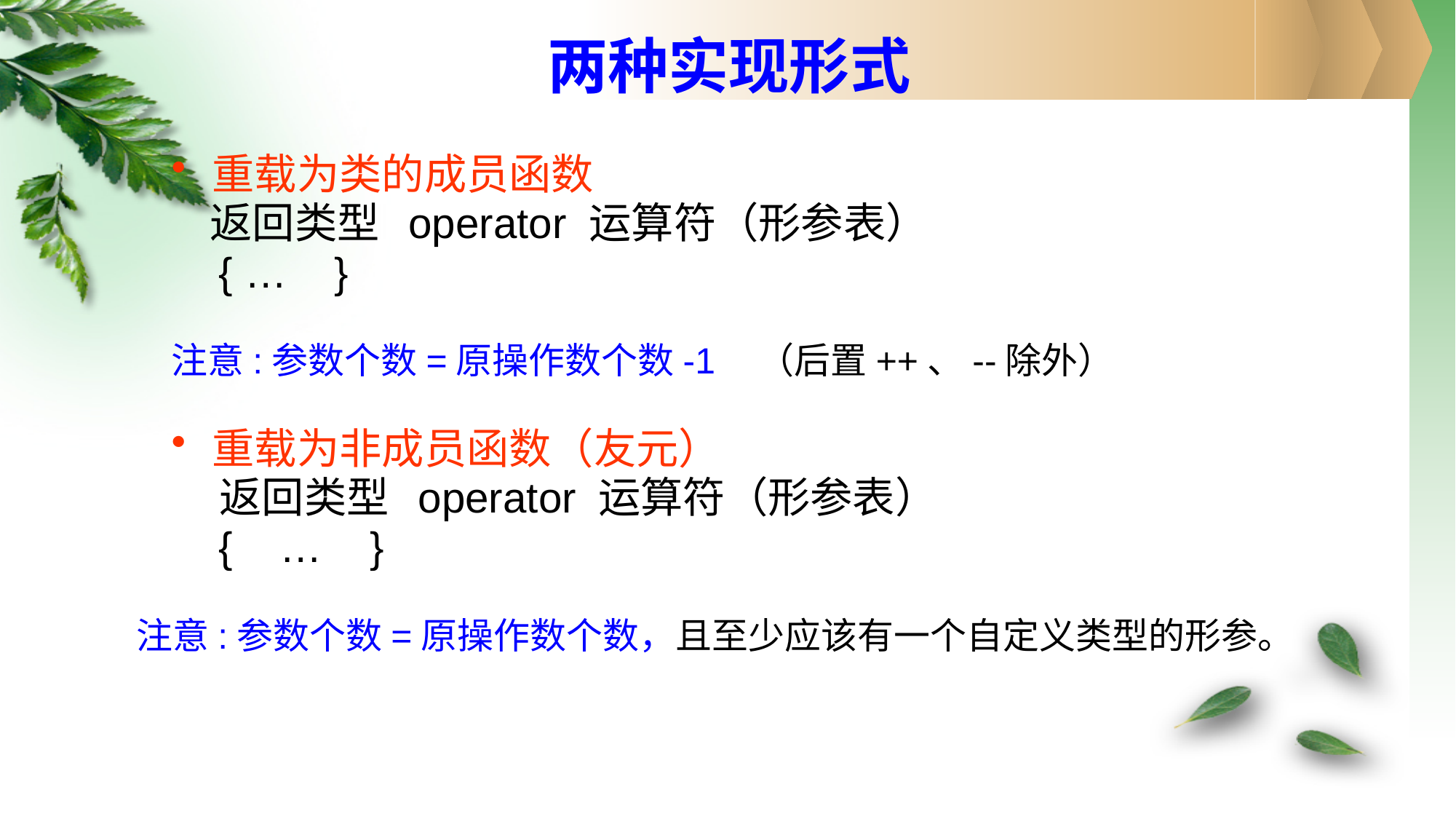

# 两种实现形式
重载为类的成员函数
   返回类型  operator 运算符（形参表）
    { …    }

注意:参数个数=原操作数个数-1	（后置++、--除外）

重载为非成员函数（友元）
    返回类型  operator 运算符（形参表）
    {    …    }
  注意:参数个数=原操作数个数，且至少应该有一个自定义类型的形参。